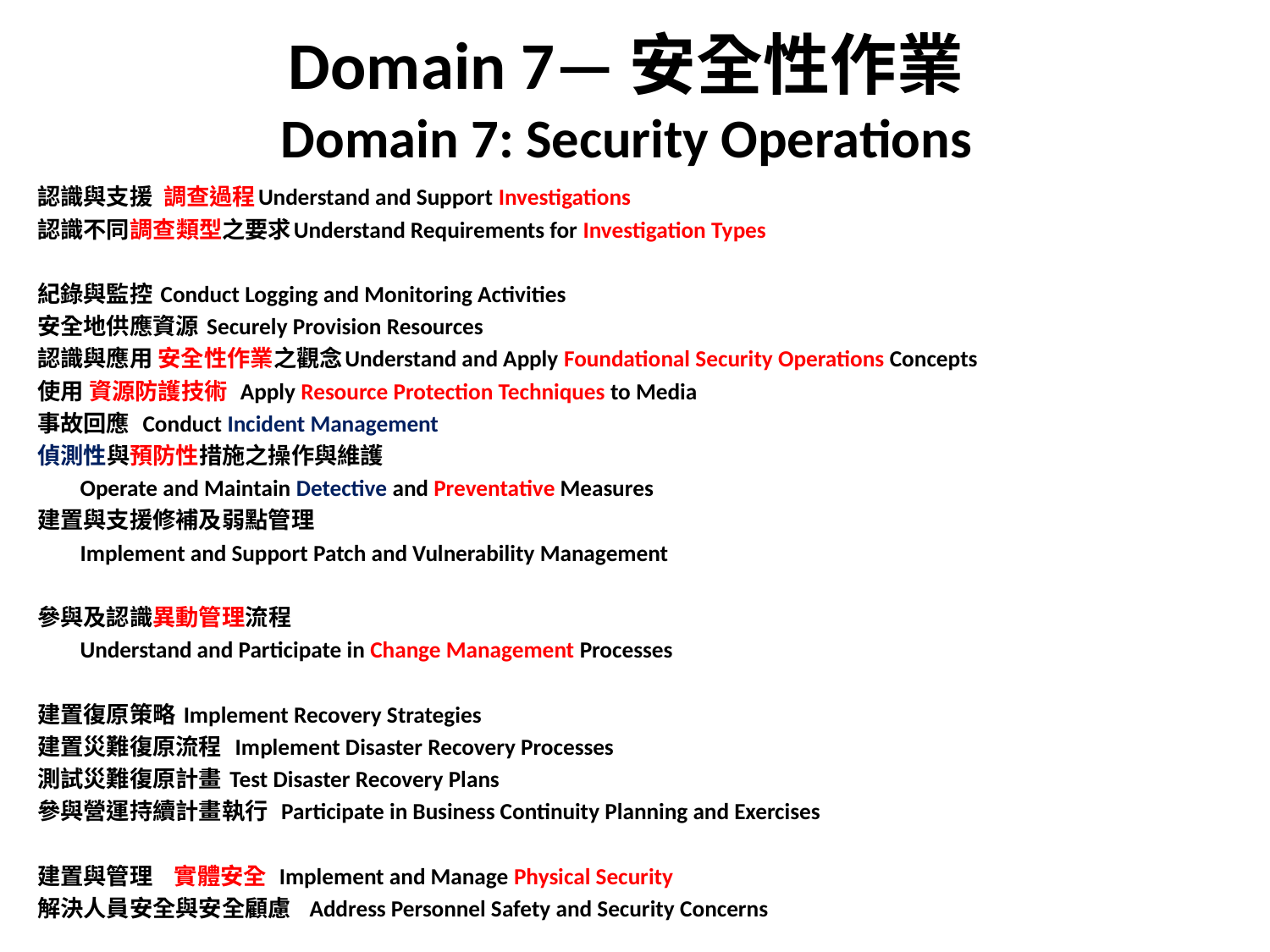

# Domain 7—安全性作業 Domain 7: Security Operations
認識與支援  調查過程Understand and Support Investigations
認識不同調查類型之要求Understand Requirements for Investigation Types

紀錄與監控 Conduct Logging and Monitoring Activities
安全地供應資源 Securely Provision Resources
認識與應用 安全性作業之觀念Understand and Apply Foundational Security Operations Concepts
使用 資源防護技術  Apply Resource Protection Techniques to Media
事故回應  Conduct Incident Management
偵測性與預防性措施之操作與維護
        Operate and Maintain Detective and Preventative Measures
建置與支援修補及弱點管理
        Implement and Support Patch and Vulnerability Management

參與及認識異動管理流程
        Understand and Participate in Change Management Processes

建置復原策略 Implement Recovery Strategies
建置災難復原流程  Implement Disaster Recovery Processes
測試災難復原計畫 Test Disaster Recovery Plans
參與營運持續計畫執行  Participate in Business Continuity Planning and Exercises

建置與管理    實體安全  Implement and Manage Physical Security
解決人員安全與安全顧慮   Address Personnel Safety and Security Concerns